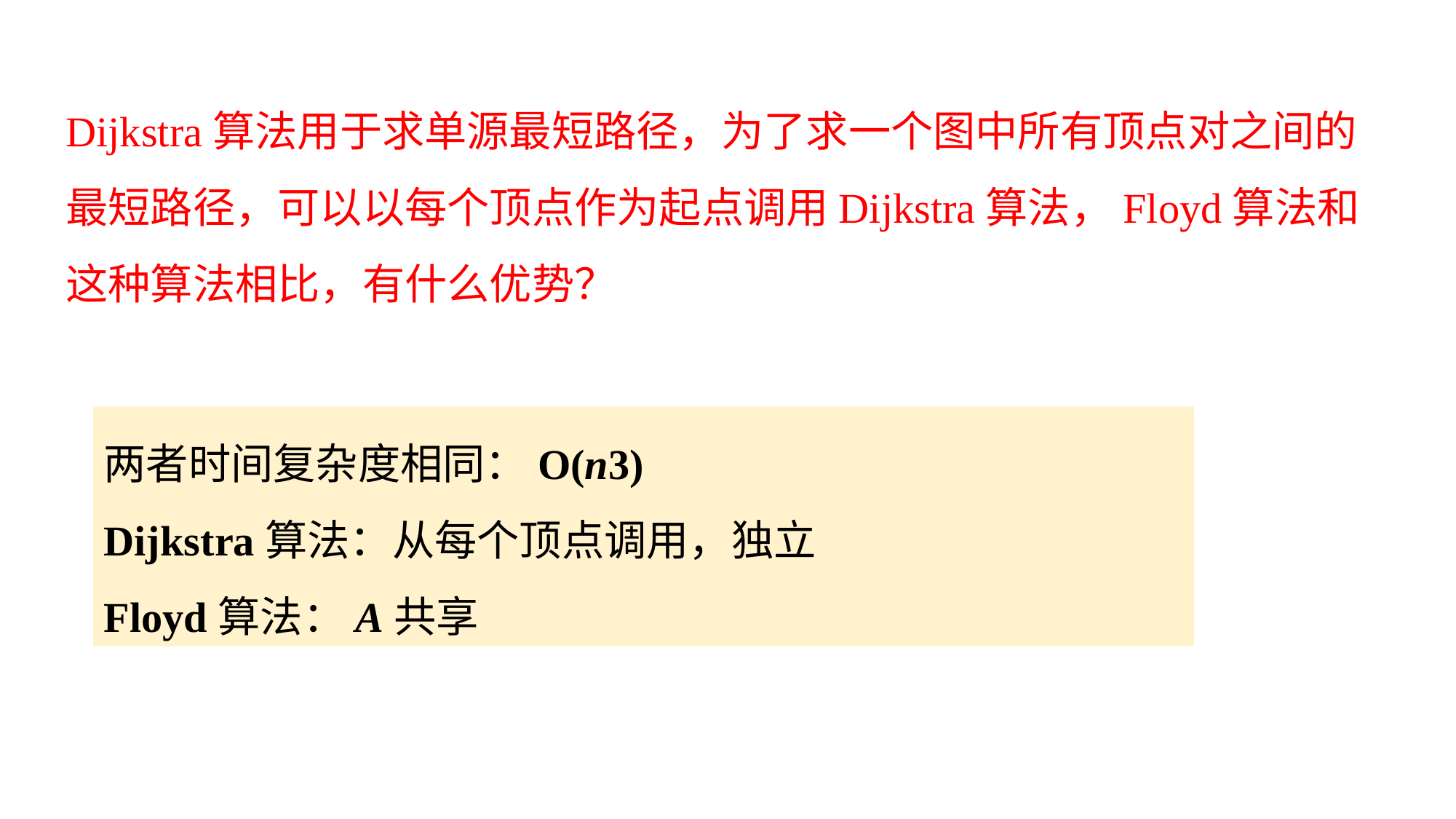

Dijkstra算法用于求单源最短路径，为了求一个图中所有顶点对之间的最短路径，可以以每个顶点作为起点调用Dijkstra算法，Floyd算法和这种算法相比，有什么优势？
两者时间复杂度相同：O(n3)
Dijkstra算法：从每个顶点调用，独立
Floyd算法：A共享